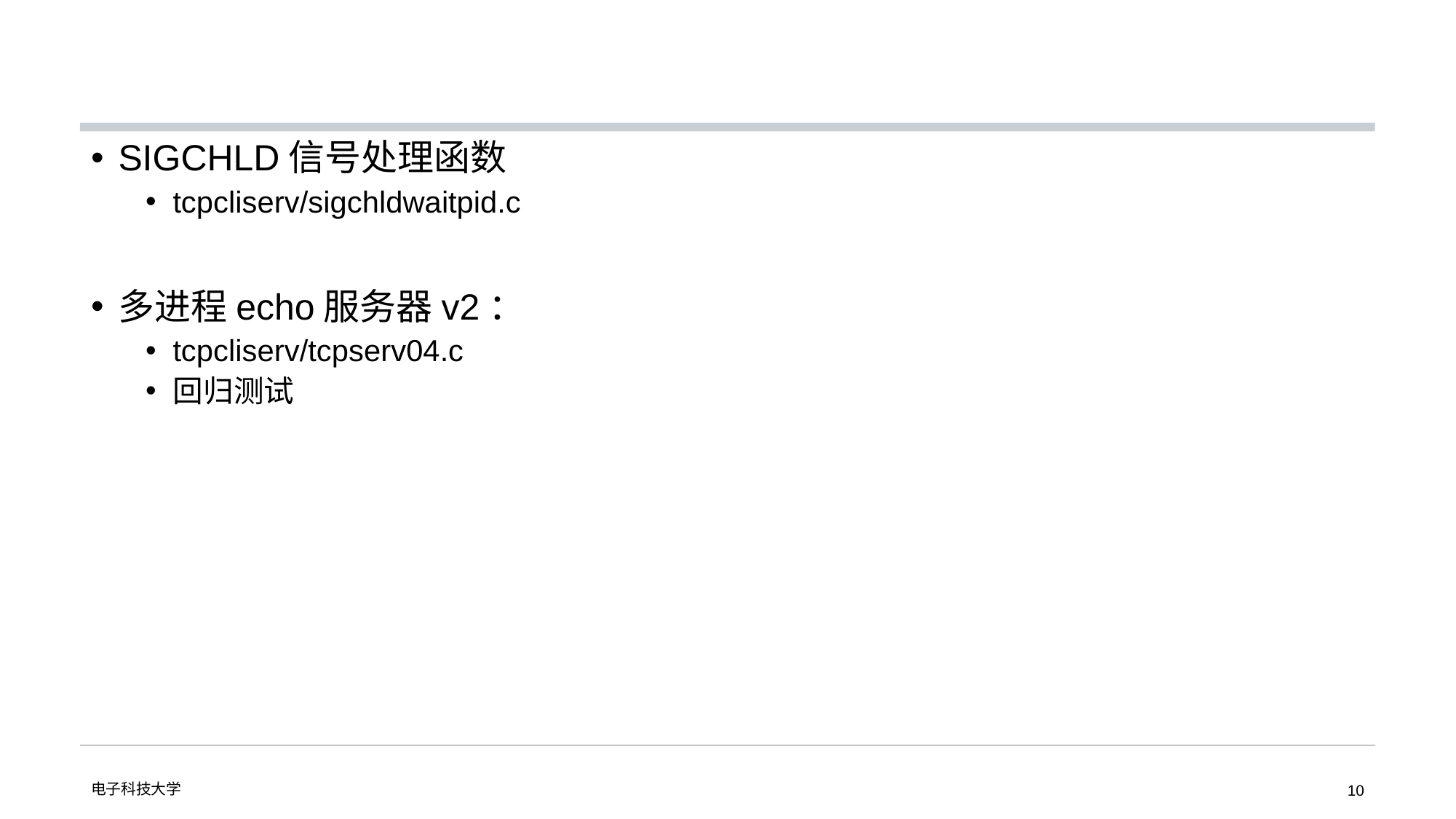

#
SIGCHLD信号处理函数
tcpcliserv/sigchldwaitpid.c

多进程echo服务器v2：
tcpcliserv/tcpserv04.c
回归测试

电子科技大学
10